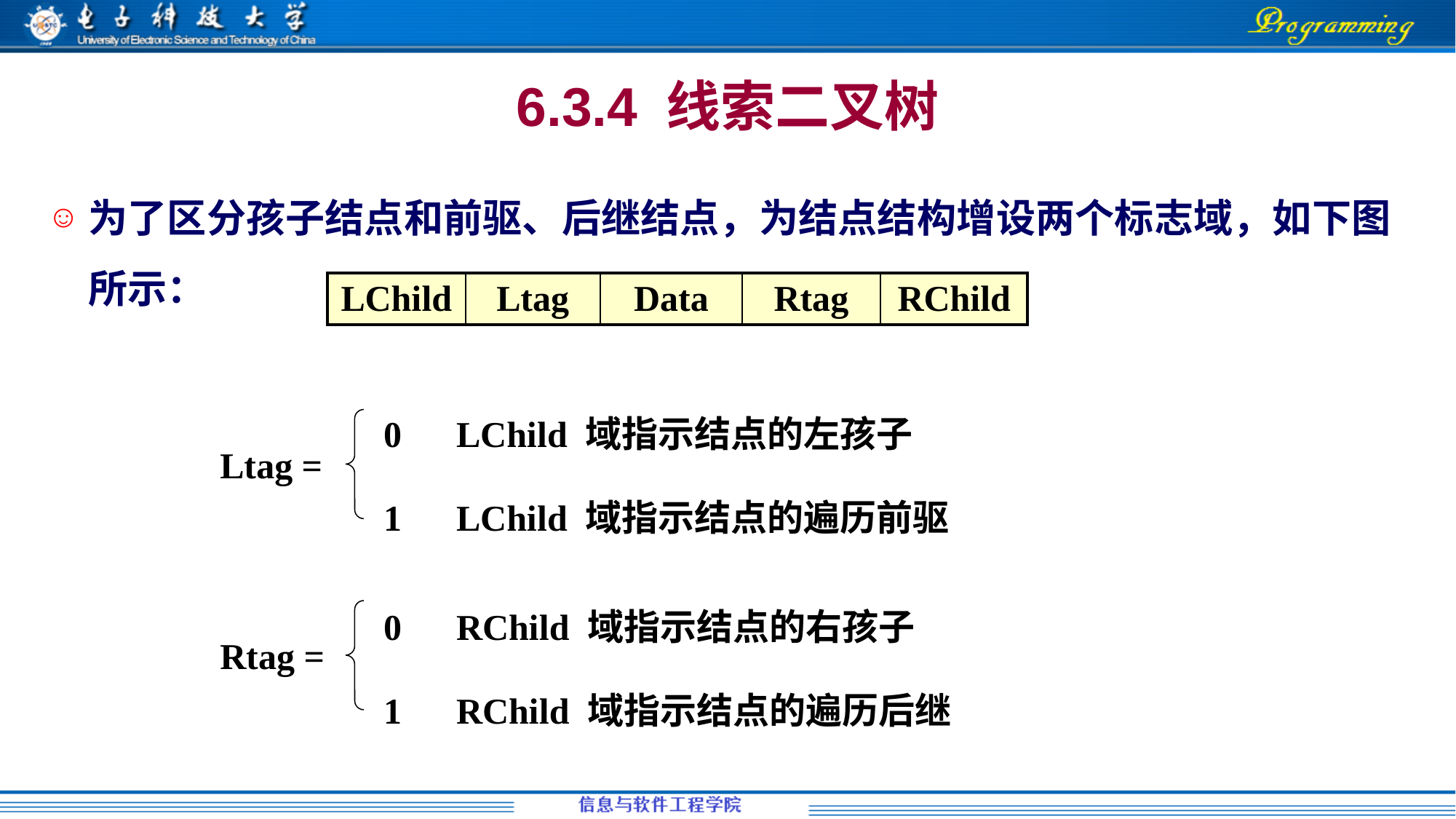

78
# 6.3.4 线索二叉树
为了区分孩子结点和前驱、后继结点，为结点结构增设两个标志域，如下图所示：
| LChild | Ltag | Data | Rtag | RChild |
| --- | --- | --- | --- | --- |
0      LChild 域指示结点的左孩子
1      LChild 域指示结点的遍历前驱

Ltag =
0      RChild 域指示结点的右孩子
1      RChild 域指示结点的遍历后继

Rtag =